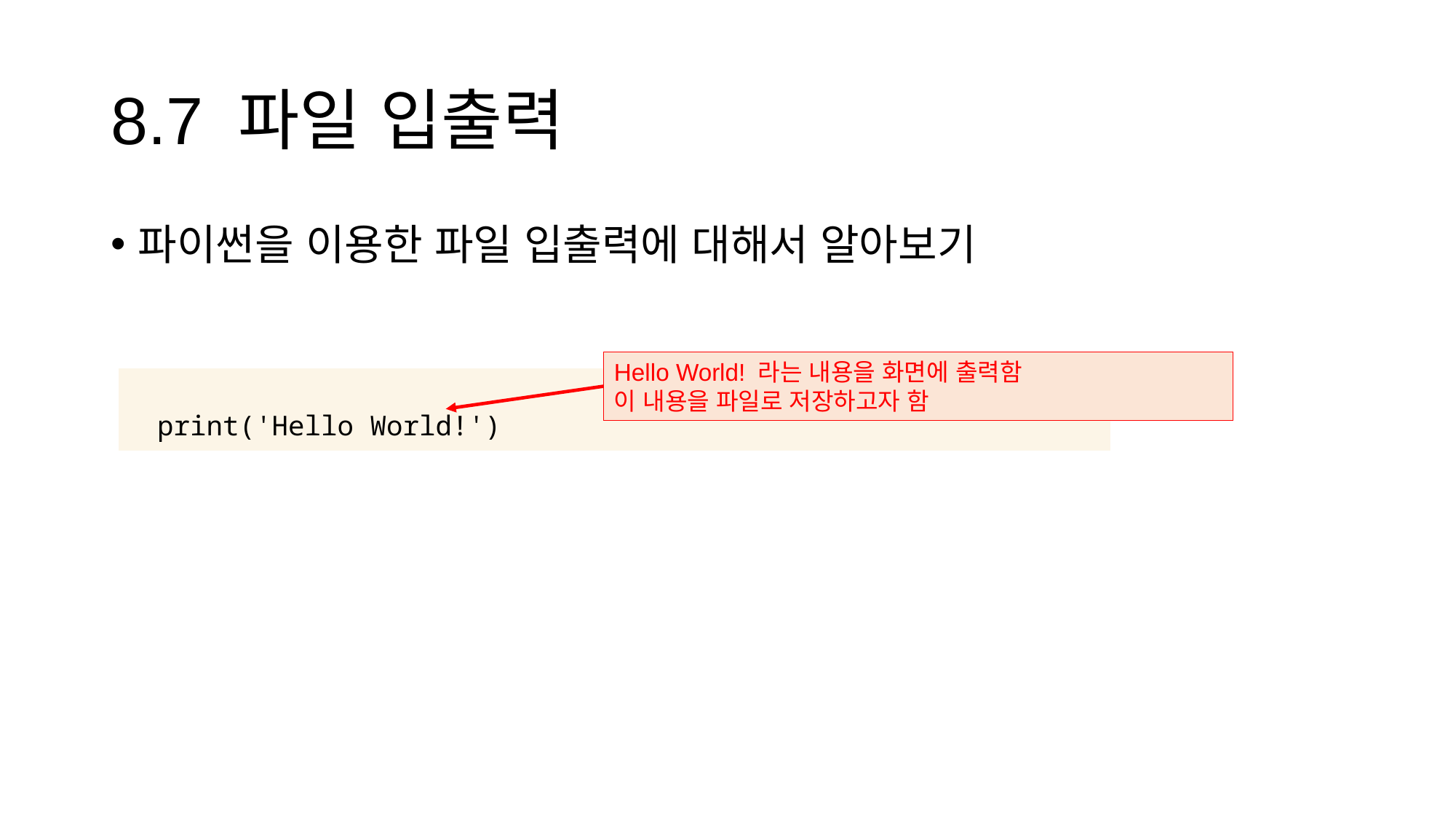

# 8.7 파일 입출력
파이썬을 이용한 파일 입출력에 대해서 알아보기

Hello World! 라는 내용을 화면에 출력함
이 내용을 파일로 저장하고자 함
|  |
| --- |
|  |
print('Hello World!')